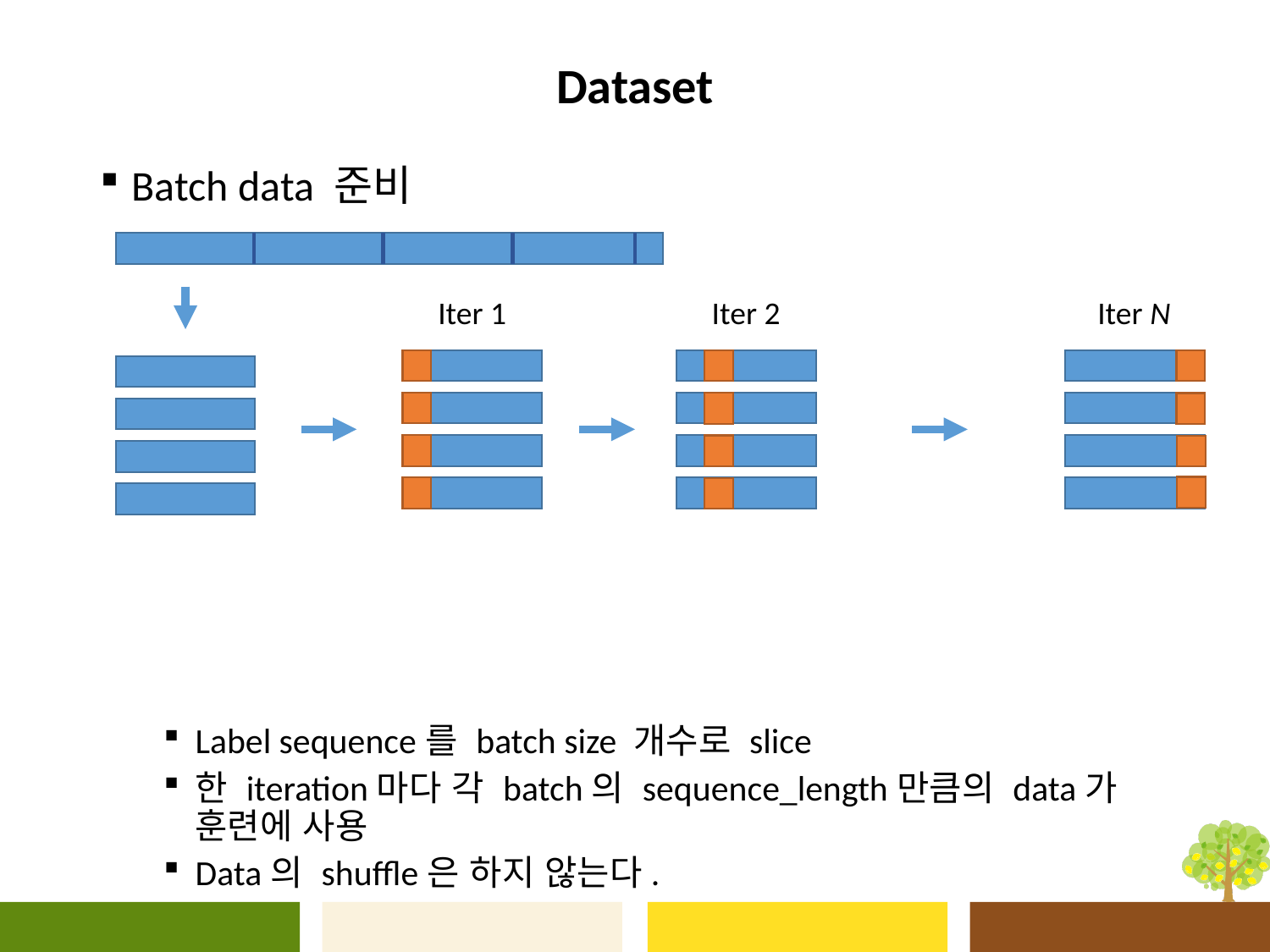

# Dataset
Batch data 준비

Label sequence를 batch size 개수로 slice
한 iteration마다 각 batch의 sequence_length만큼의 data가 훈련에 사용
Data의 shuffle은 하지 않는다.

LM data, 또는 다른 sequence data 마다 data 처리가 다를 수 있다.

Iter 1
Iter 2
Iter N